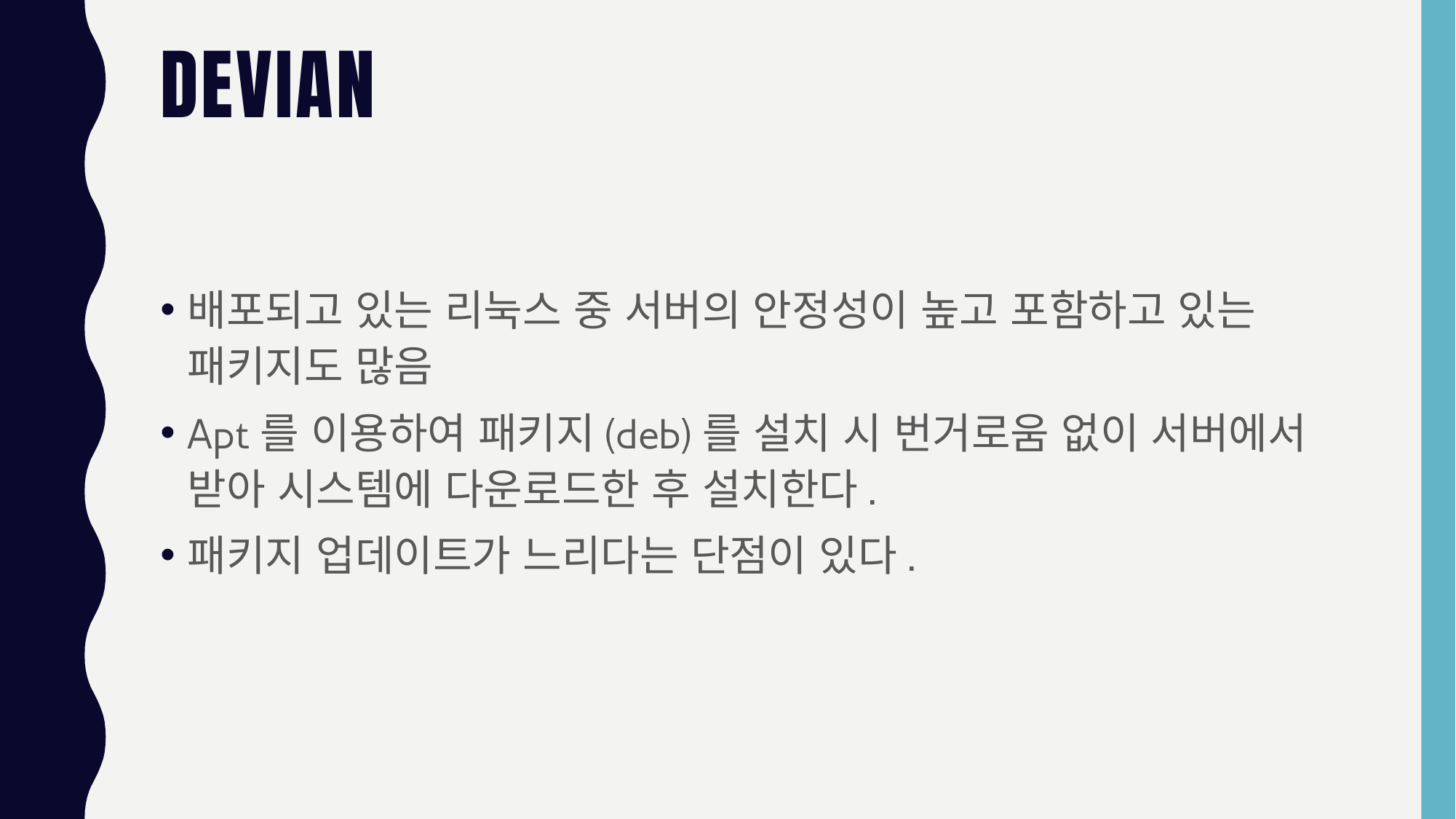

# Devian
배포되고 있는 리눅스 중 서버의 안정성이 높고 포함하고 있는 패키지도 많음
Apt를 이용하여 패키지(deb)를 설치 시 번거로움 없이 서버에서 받아 시스템에 다운로드한 후 설치한다.
패키지 업데이트가 느리다는 단점이 있다.